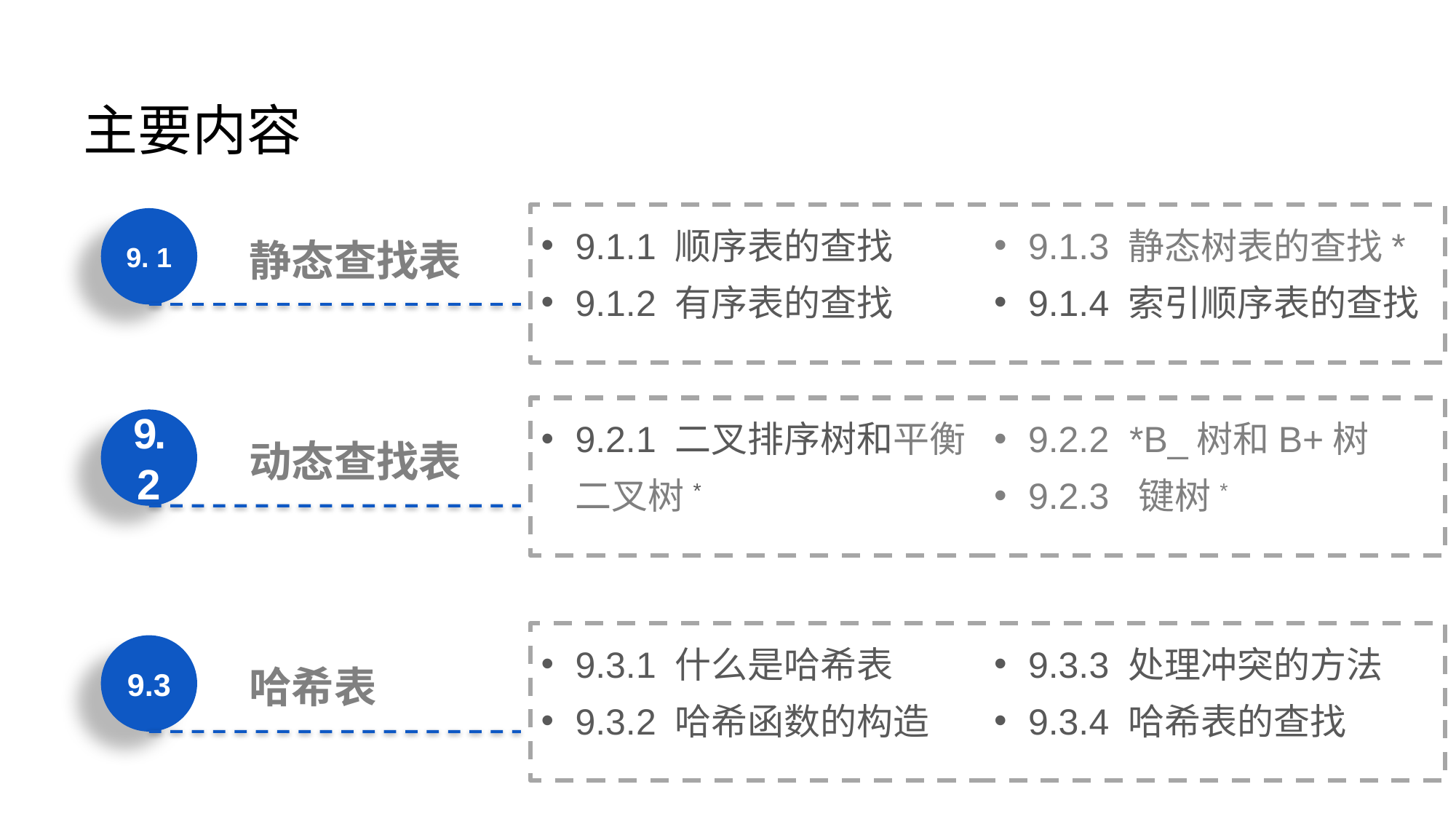

# 主要内容
9.1.1 顺序表的查找
9.1.2 有序表的查找
9.1.3 静态树表的查找*
9.1.4 索引顺序表的查找
9. 1
静态查找表
9.2.1 二叉排序树和平衡二叉树*
9.2.2  *B_树和B+树
9.2.3  键树*
9. 2
动态查找表
9.3.1 什么是哈希表
9.3.2 哈希函数的构造
9.3.3 处理冲突的方法
9.3.4 哈希表的查找
9.3
哈希表